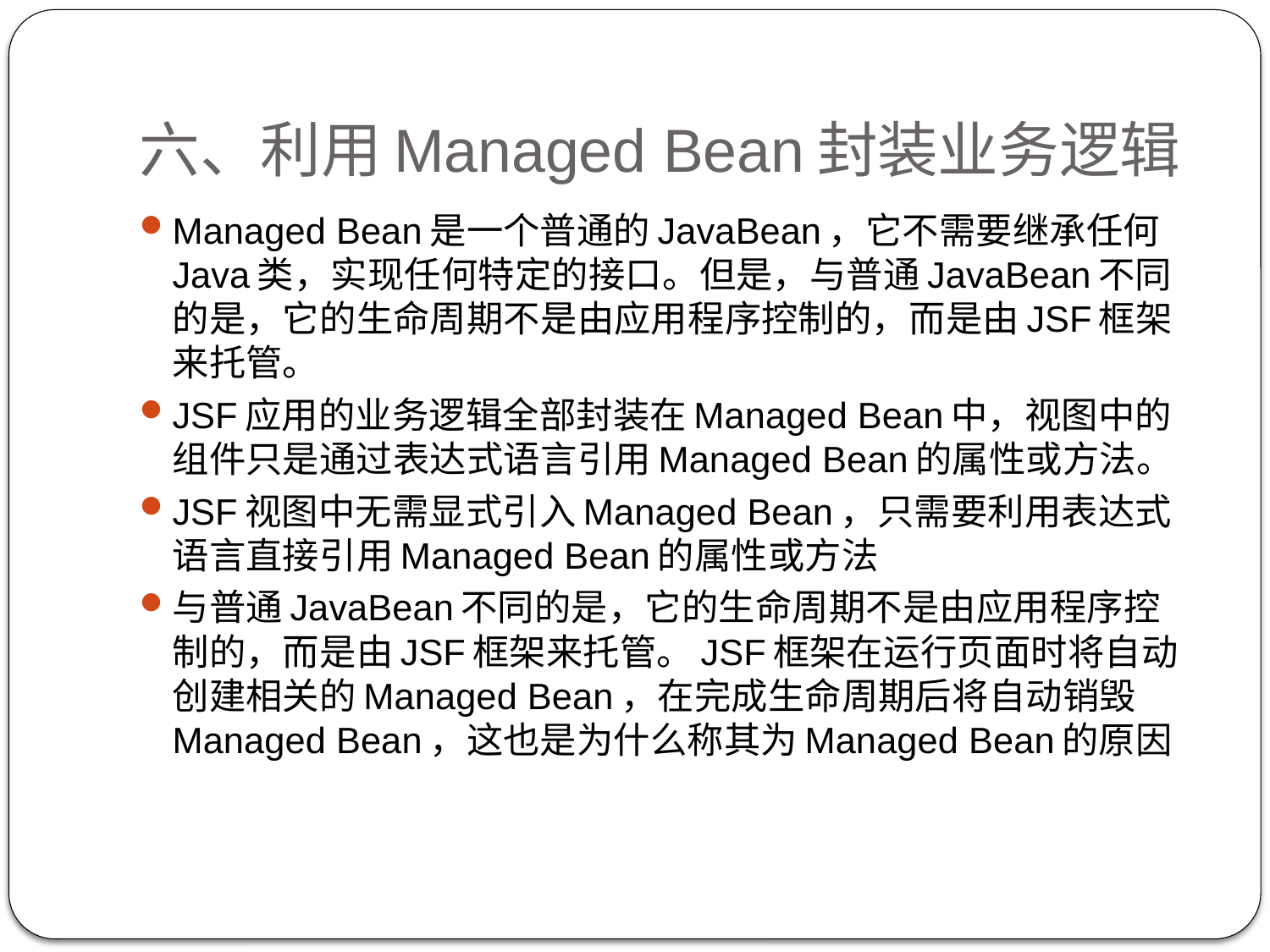

# 六、利用Managed Bean封装业务逻辑
Managed Bean是一个普通的JavaBean，它不需要继承任何Java类，实现任何特定的接口。但是，与普通JavaBean不同的是，它的生命周期不是由应用程序控制的，而是由JSF框架来托管。
JSF应用的业务逻辑全部封装在Managed Bean中，视图中的组件只是通过表达式语言引用Managed Bean的属性或方法。
JSF视图中无需显式引入Managed Bean，只需要利用表达式语言直接引用Managed Bean的属性或方法
与普通JavaBean不同的是，它的生命周期不是由应用程序控制的，而是由JSF框架来托管。JSF框架在运行页面时将自动创建相关的Managed Bean，在完成生命周期后将自动销毁Managed Bean，这也是为什么称其为Managed Bean的原因